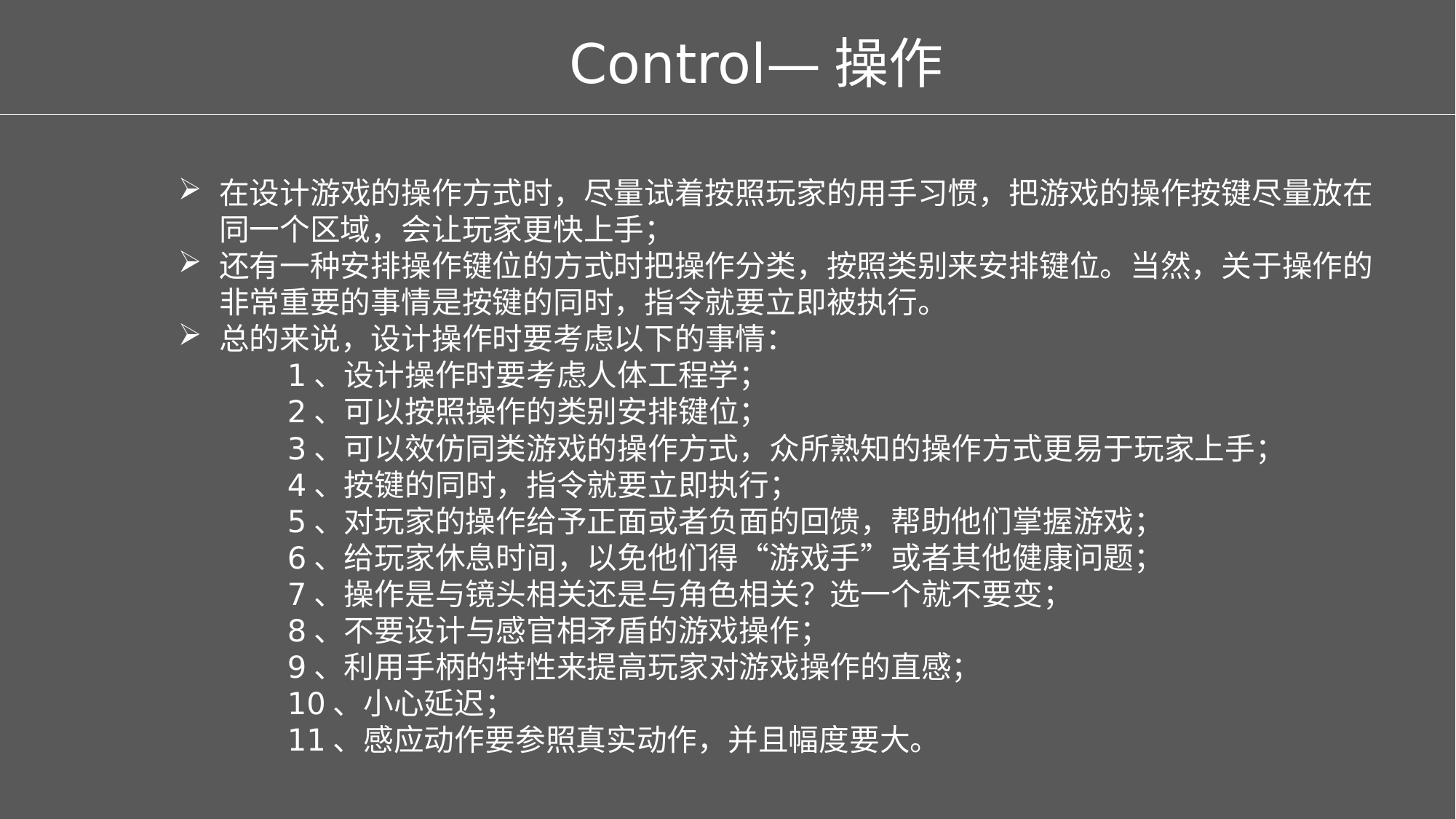

Control—操作
在设计游戏的操作方式时，尽量试着按照玩家的用手习惯，把游戏的操作按键尽量放在同一个区域，会让玩家更快上手；
还有一种安排操作键位的方式时把操作分类，按照类别来安排键位。当然，关于操作的非常重要的事情是按键的同时，指令就要立即被执行。
总的来说，设计操作时要考虑以下的事情：
	1、设计操作时要考虑人体工程学；
	2、可以按照操作的类别安排键位；
	3、可以效仿同类游戏的操作方式，众所熟知的操作方式更易于玩家上手；
	4、按键的同时，指令就要立即执行；
	5、对玩家的操作给予正面或者负面的回馈，帮助他们掌握游戏；
	6、给玩家休息时间，以免他们得“游戏手”或者其他健康问题；
	7、操作是与镜头相关还是与角色相关？选一个就不要变；
	8、不要设计与感官相矛盾的游戏操作；
	9、利用手柄的特性来提高玩家对游戏操作的直感；
	10、小心延迟；
	11、感应动作要参照真实动作，并且幅度要大。